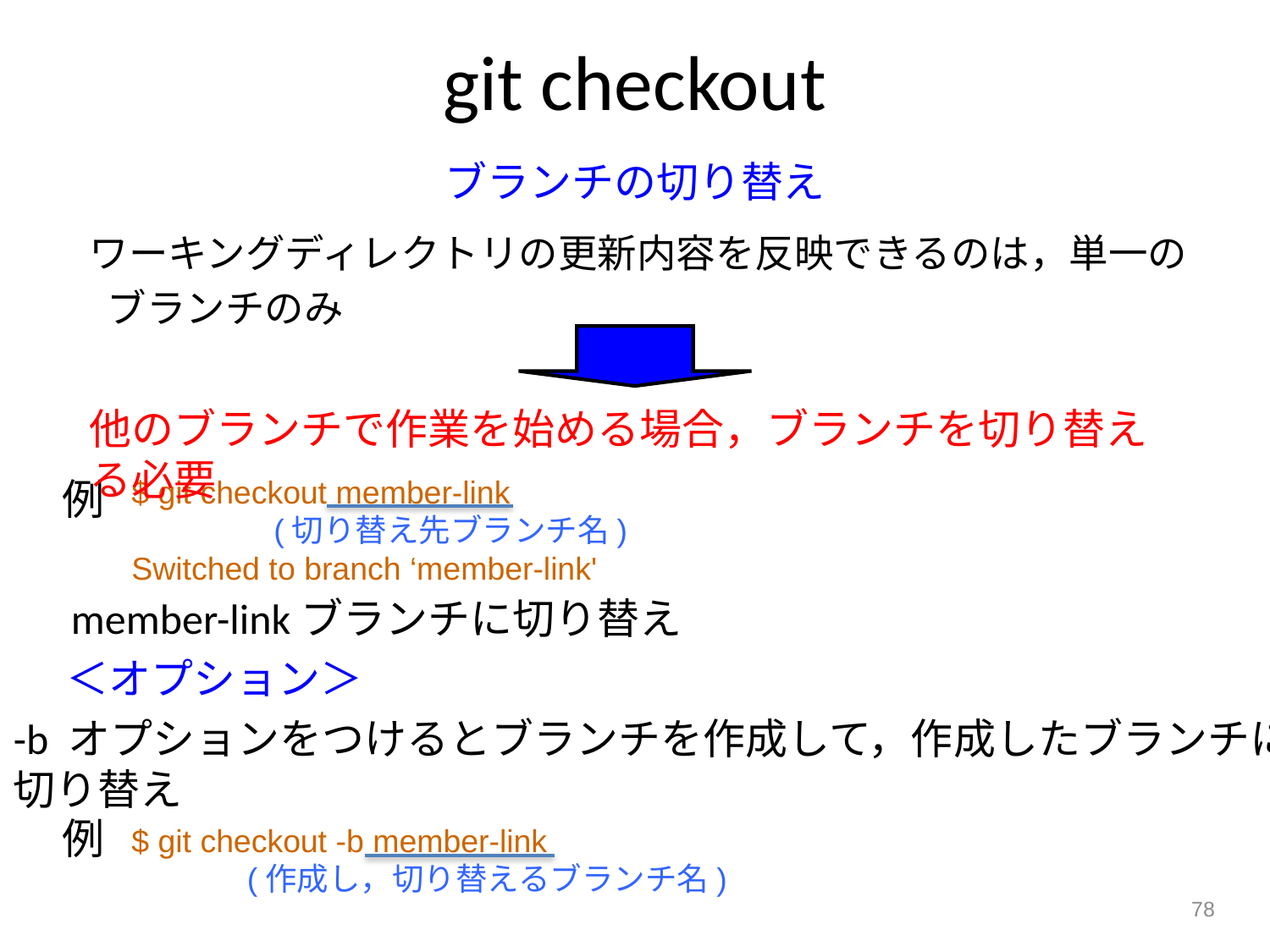

# git checkout
ブランチの切り替え
ワーキングディレクトリの更新内容を反映できるのは，単一の
 ブランチのみ

他のブランチで作業を始める場合，ブランチを切り替える必要
例
$ git checkout member-link
                (切り替え先ブランチ名)
Switched to branch ‘member-link'
member-linkブランチに切り替え
＜オプション＞
-b オプションをつけるとブランチを作成して，作成したブランチに
切り替え
例
$ git checkout -b member-link
             (作成し，切り替えるブランチ名)
78